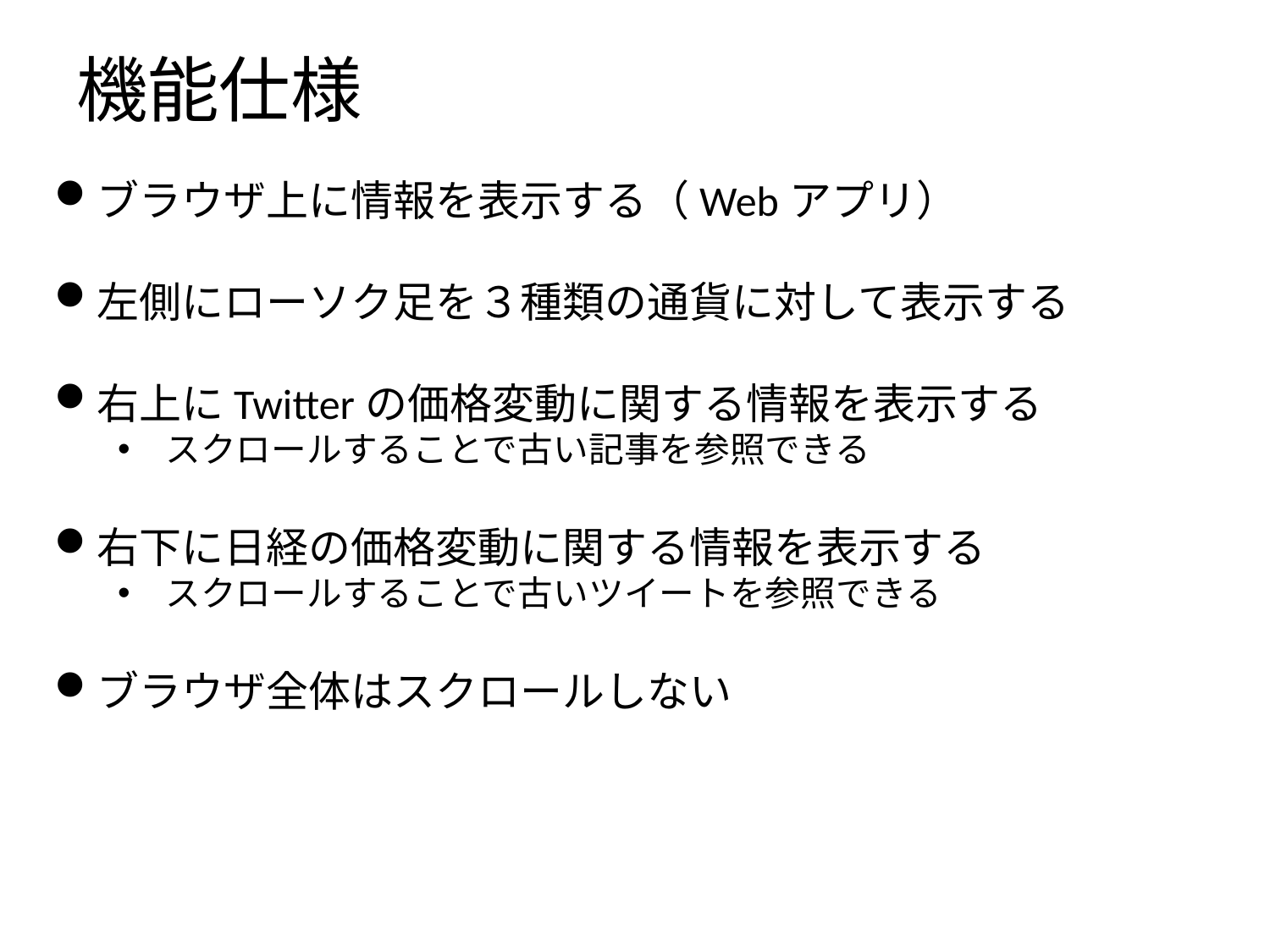

# 機能仕様
ブラウザ上に情報を表示する（Webアプリ）

左側にローソク足を３種類の通貨に対して表示する

右上にTwitterの価格変動に関する情報を表示する
スクロールすることで古い記事を参照できる

右下に日経の価格変動に関する情報を表示する
スクロールすることで古いツイートを参照できる

ブラウザ全体はスクロールしない